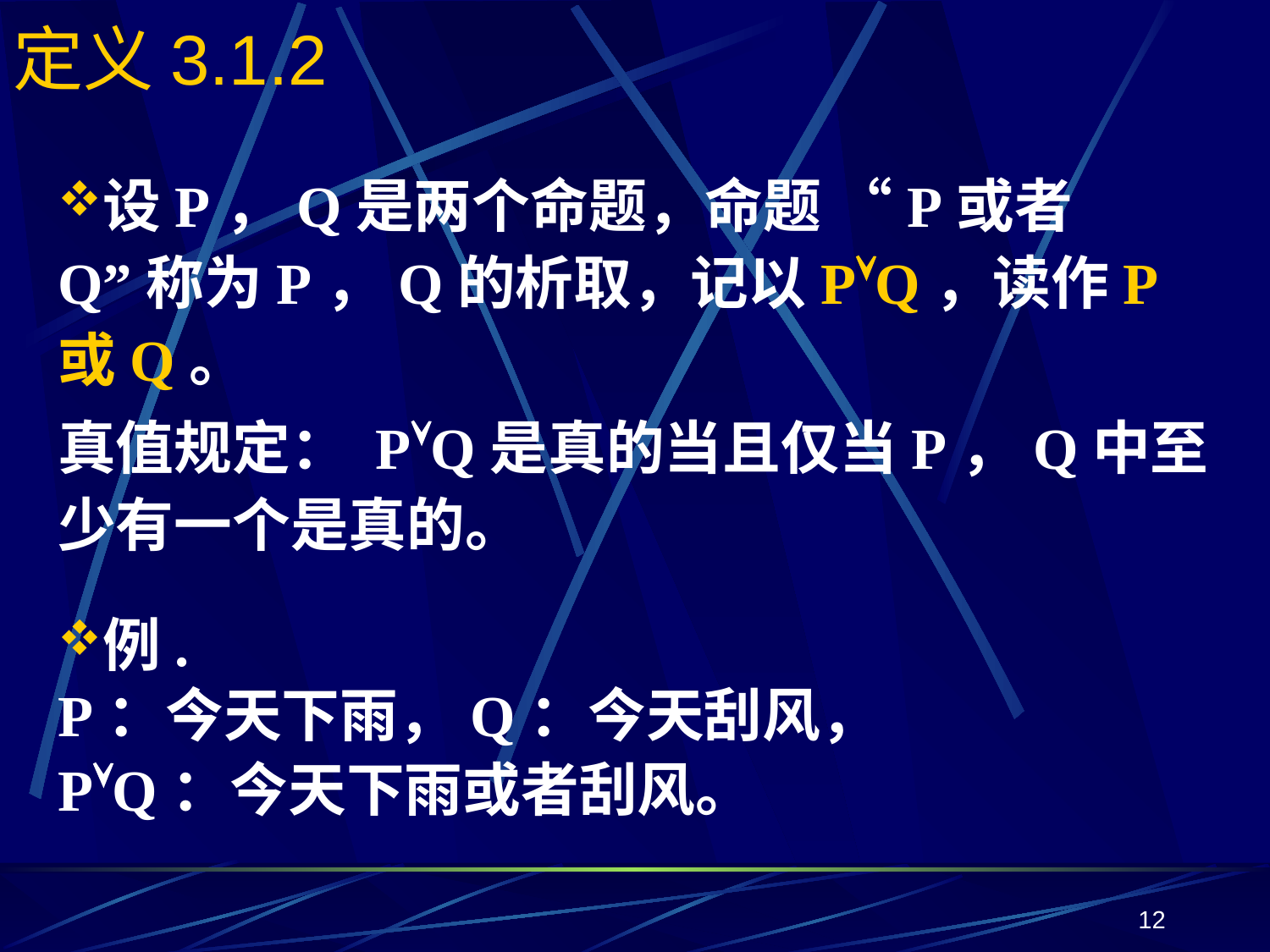

# 定义3.1.2
设P，Q是两个命题，命题 “P或者Q”称为P，Q的析取，记以P∨Q，读作P或Q。
真值规定： P∨Q是真的当且仅当P，Q中至少有一个是真的。
例.
P：今天下雨，Q：今天刮风，  	            P∨Q：今天下雨或者刮风。

12